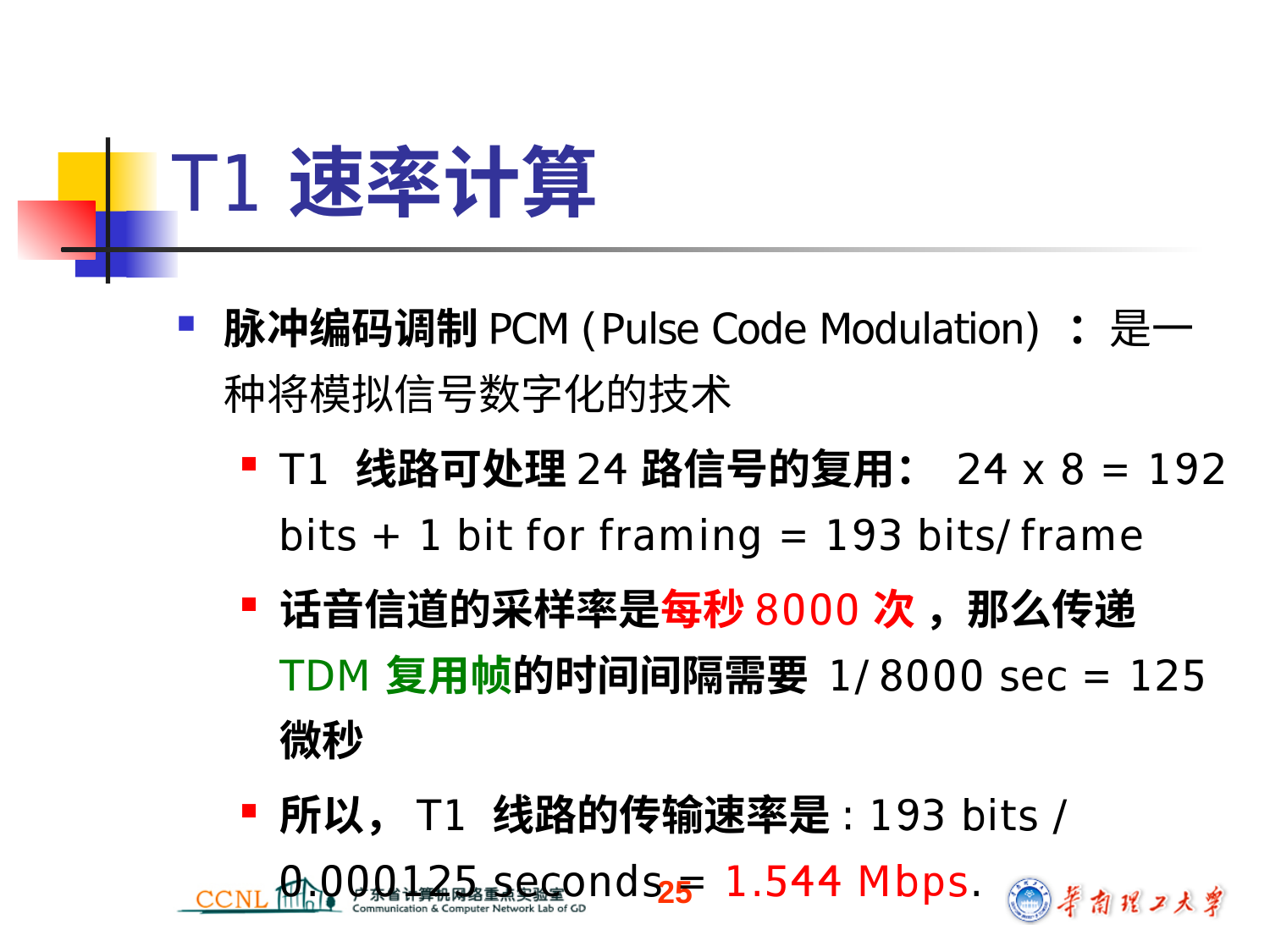

# T1速率计算
脉冲编码调制PCM (Pulse Code Modulation) ：是一种将模拟信号数字化的技术
T1 线路可处理24路信号的复用： 24 x 8 = 192 bits + 1 bit for framing = 193 bits/frame
话音信道的采样率是每秒8000次 ，那么传递TDM复用帧的时间间隔需要 1/8000 sec = 125微秒
所以，T1 线路的传输速率是: 193 bits / 0.000125 seconds = 1.544 Mbps.